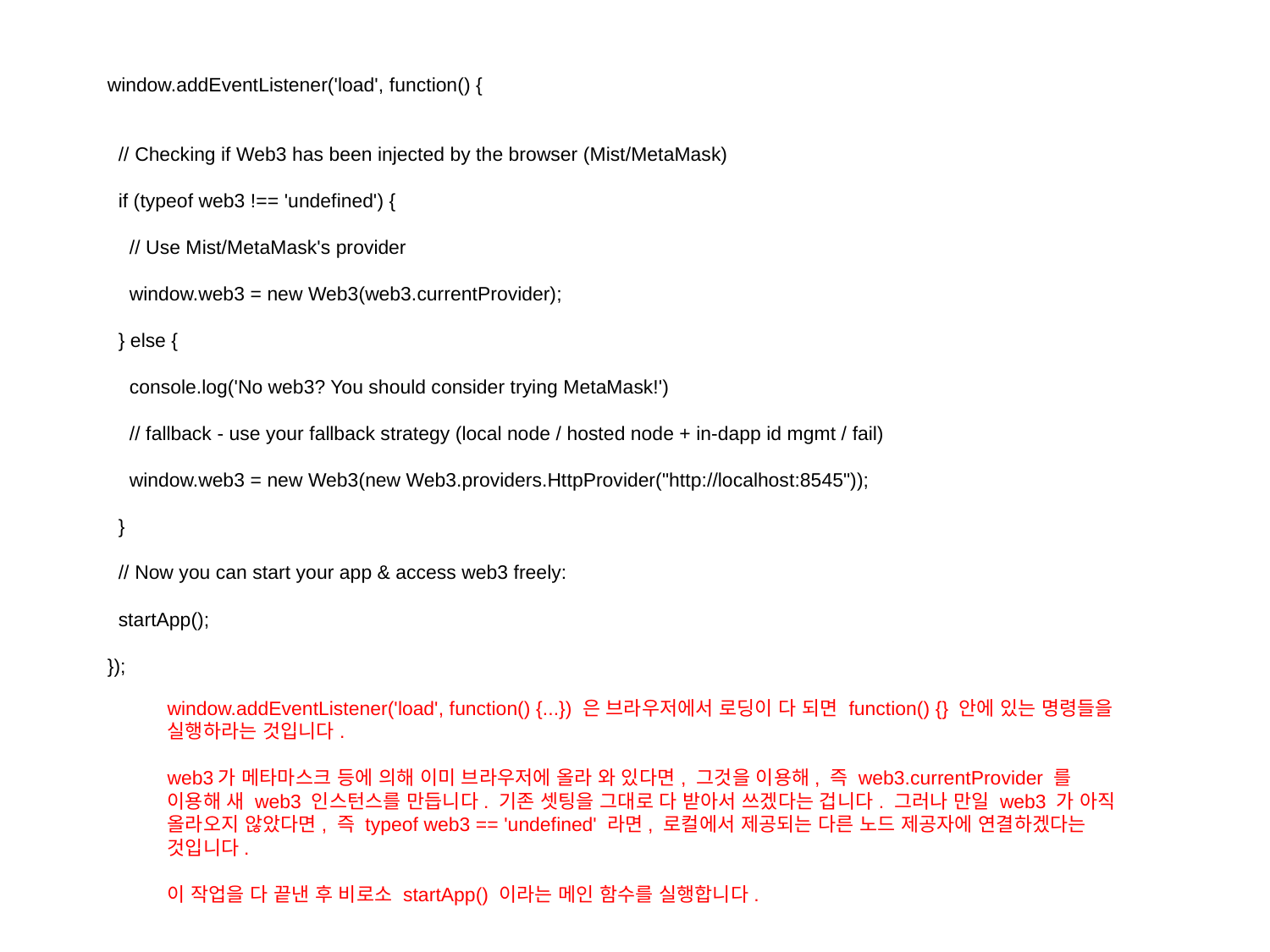

window.addEventListener('load', function() {

  // Checking if Web3 has been injected by the browser (Mist/MetaMask)

  if (typeof web3 !== 'undefined') {

    // Use Mist/MetaMask's provider

    window.web3 = new Web3(web3.currentProvider);

  } else {

    console.log('No web3? You should consider trying MetaMask!')

    // fallback - use your fallback strategy (local node / hosted node + in-dapp id mgmt / fail)

    window.web3 = new Web3(new Web3.providers.HttpProvider("http://localhost:8545"));

  }

  // Now you can start your app & access web3 freely:

  startApp();

});
window.addEventListener('load', function() {...}) 은 브라우저에서 로딩이 다 되면 function() {} 안에 있는 명령들을 실행하라는 것입니다.

web3가 메타마스크 등에 의해 이미 브라우저에 올라 와 있다면, 그것을 이용해, 즉 web3.currentProvider 를 이용해 새 web3 인스턴스를 만듭니다. 기존 셋팅을 그대로 다 받아서 쓰겠다는 겁니다. 그러나 만일 web3 가 아직 올라오지 않았다면, 즉 typeof web3 == 'undefined' 라면, 로컬에서 제공되는 다른 노드 제공자에 연결하겠다는 것입니다.
이 작업을 다 끝낸 후 비로소 startApp() 이라는 메인 함수를 실행합니다.